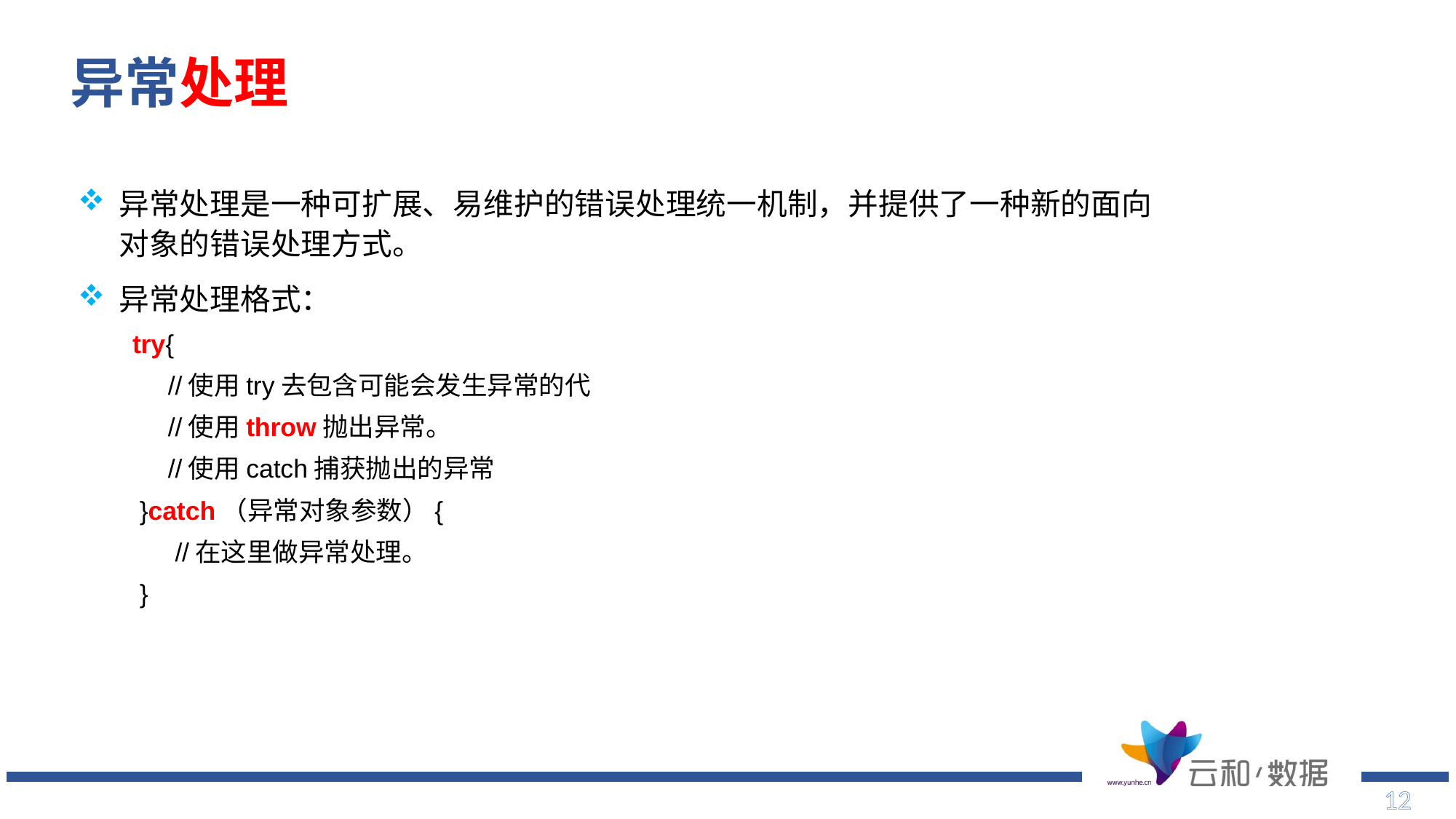

# 异常处理

异常处理是一种可扩展、易维护的错误处理统一机制，并提供了一种新的面向对象的错误处理方式。
异常处理格式：
try{
     //使用try去包含可能会发生异常的代
     //使用throw抛出异常。
     //使用catch捕获抛出的异常
 }catch（异常对象参数）{
      //在这里做异常处理。
 }